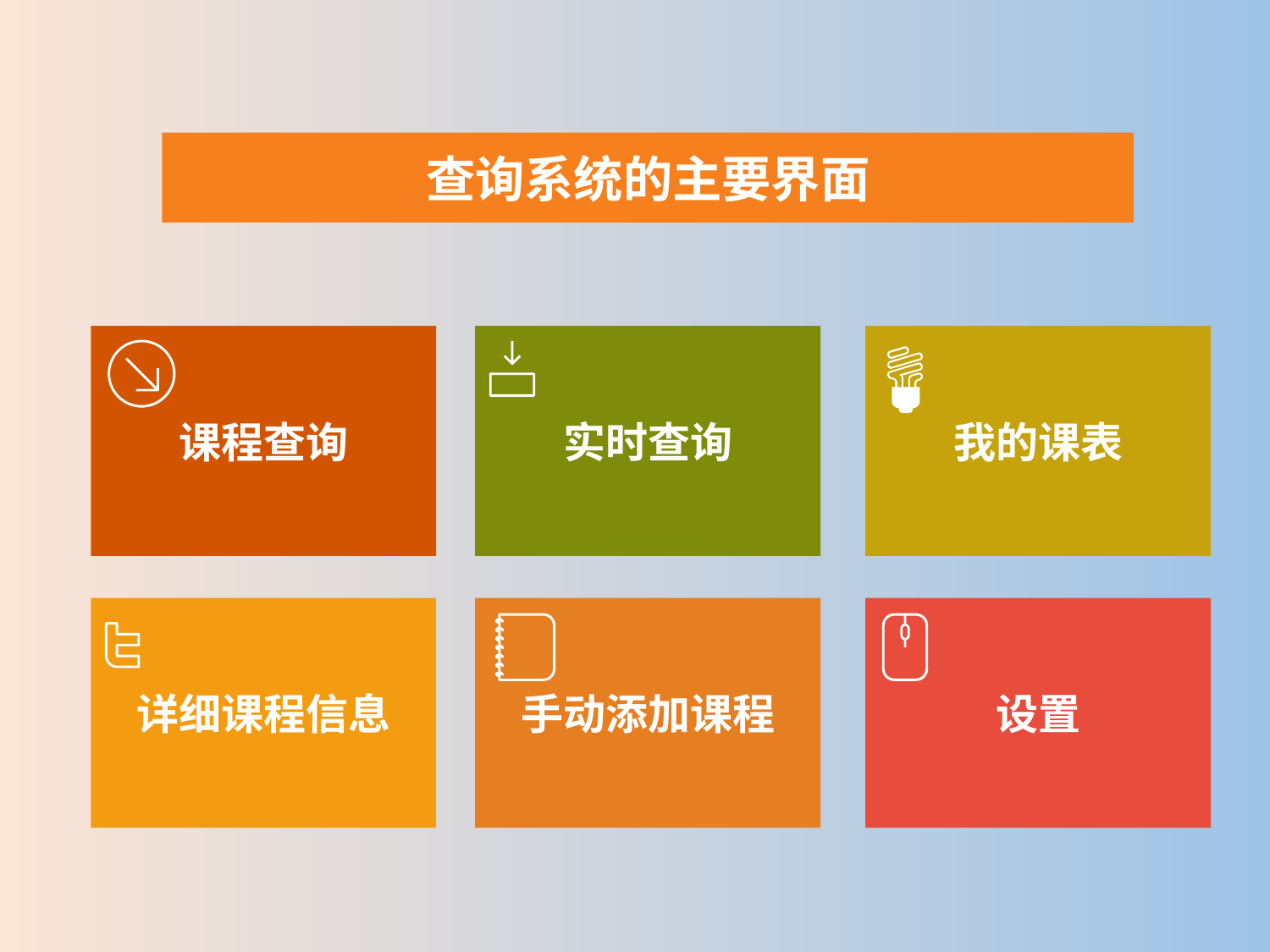

查询系统的主要界面
课程查询

实时查询

我的课表

详细课程信息

手动添加课程

设置